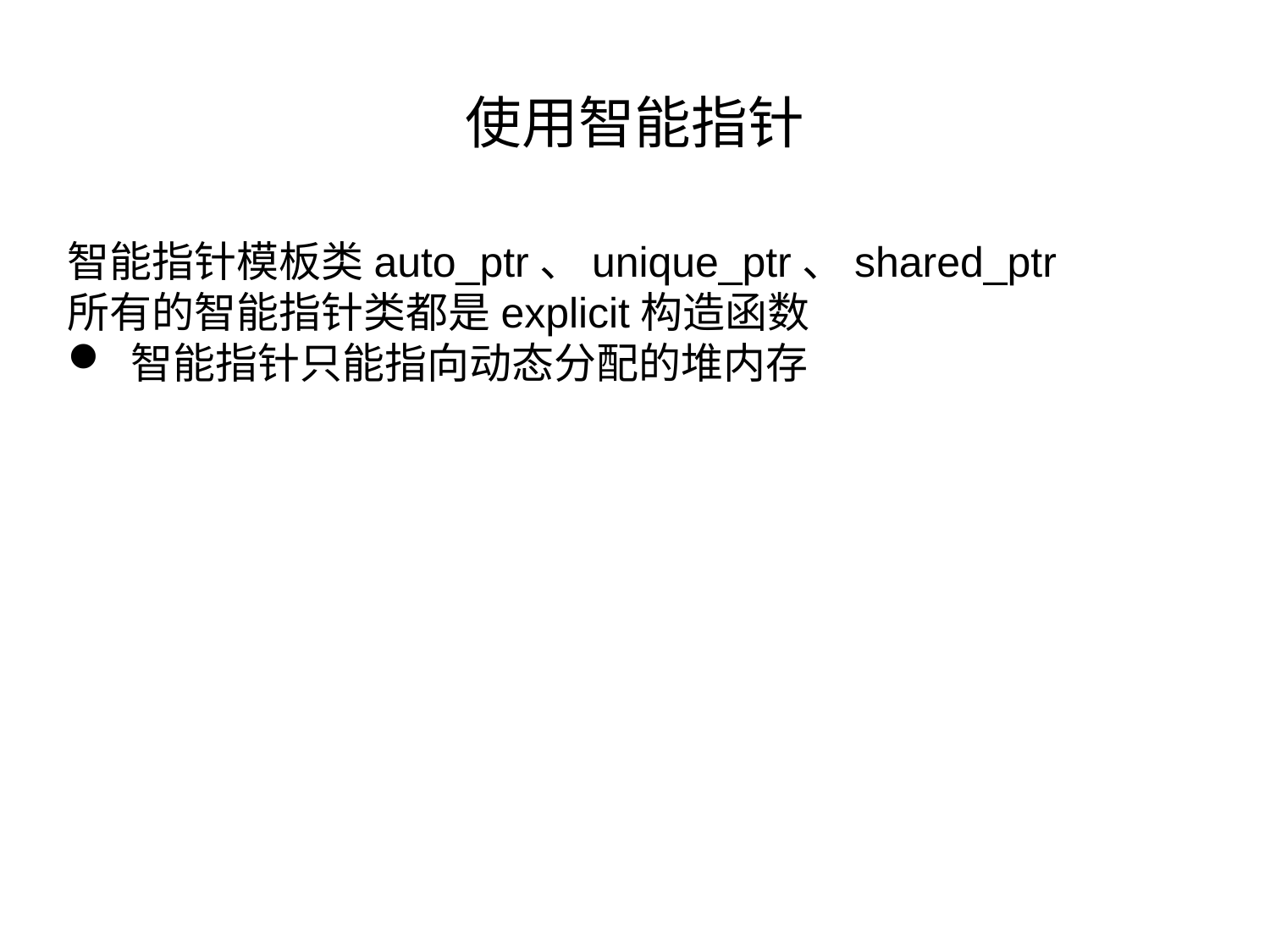

使用智能指针
智能指针模板类auto_ptr、unique_ptr、shared_ptr
所有的智能指针类都是explicit构造函数
智能指针只能指向动态分配的堆内存